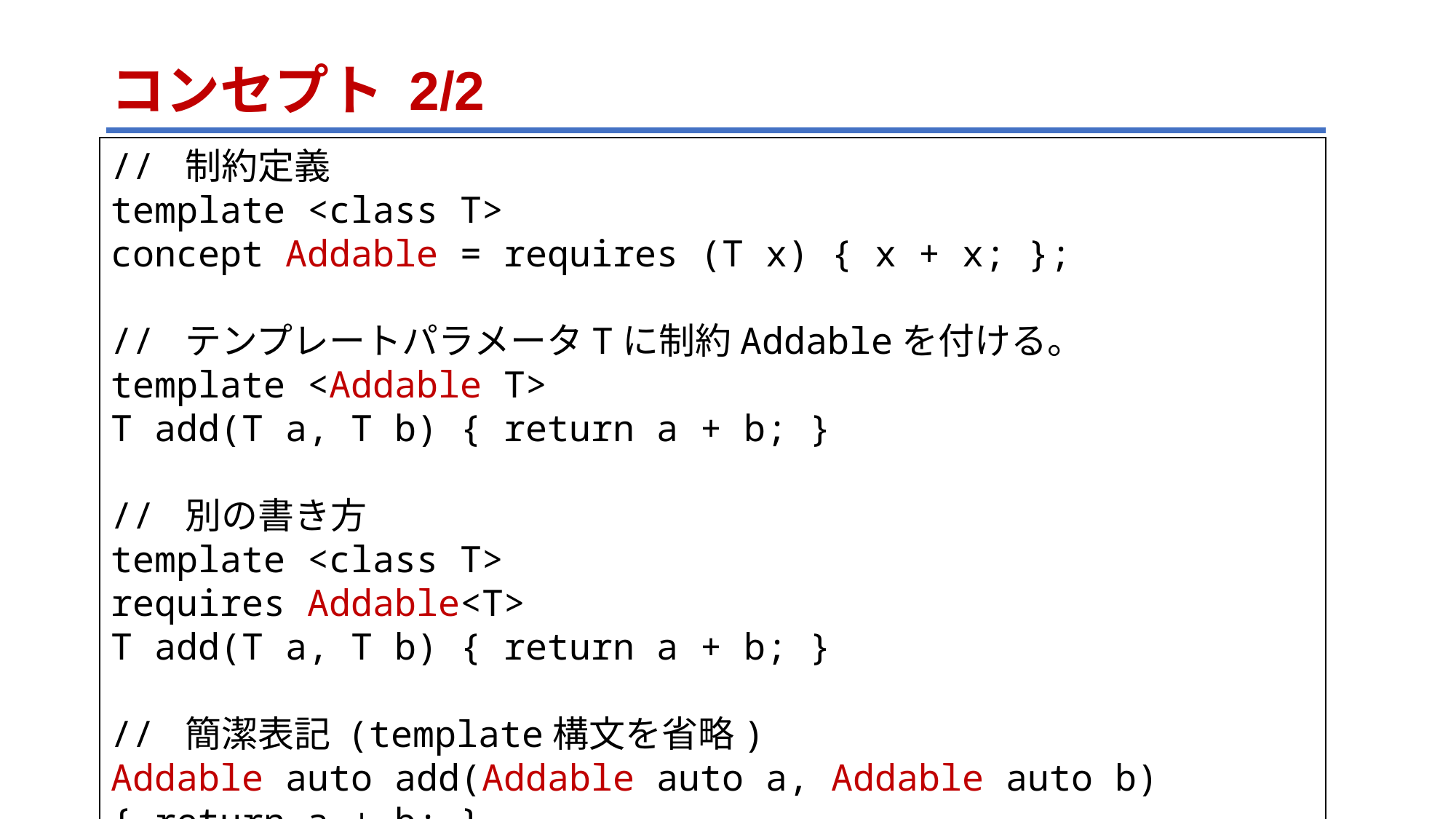

# コンセプト 2/2
// 制約定義
template <class T>
concept Addable = requires (T x) { x + x; };

// テンプレートパラメータTに制約Addableを付ける。
template <Addable T>
T add(T a, T b) { return a + b; }

// 別の書き方
template <class T>
requires Addable<T>
T add(T a, T b) { return a + b; }

// 簡潔表記 (template構文を省略)
Addable auto add(Addable auto a, Addable auto b) { return a + b; }